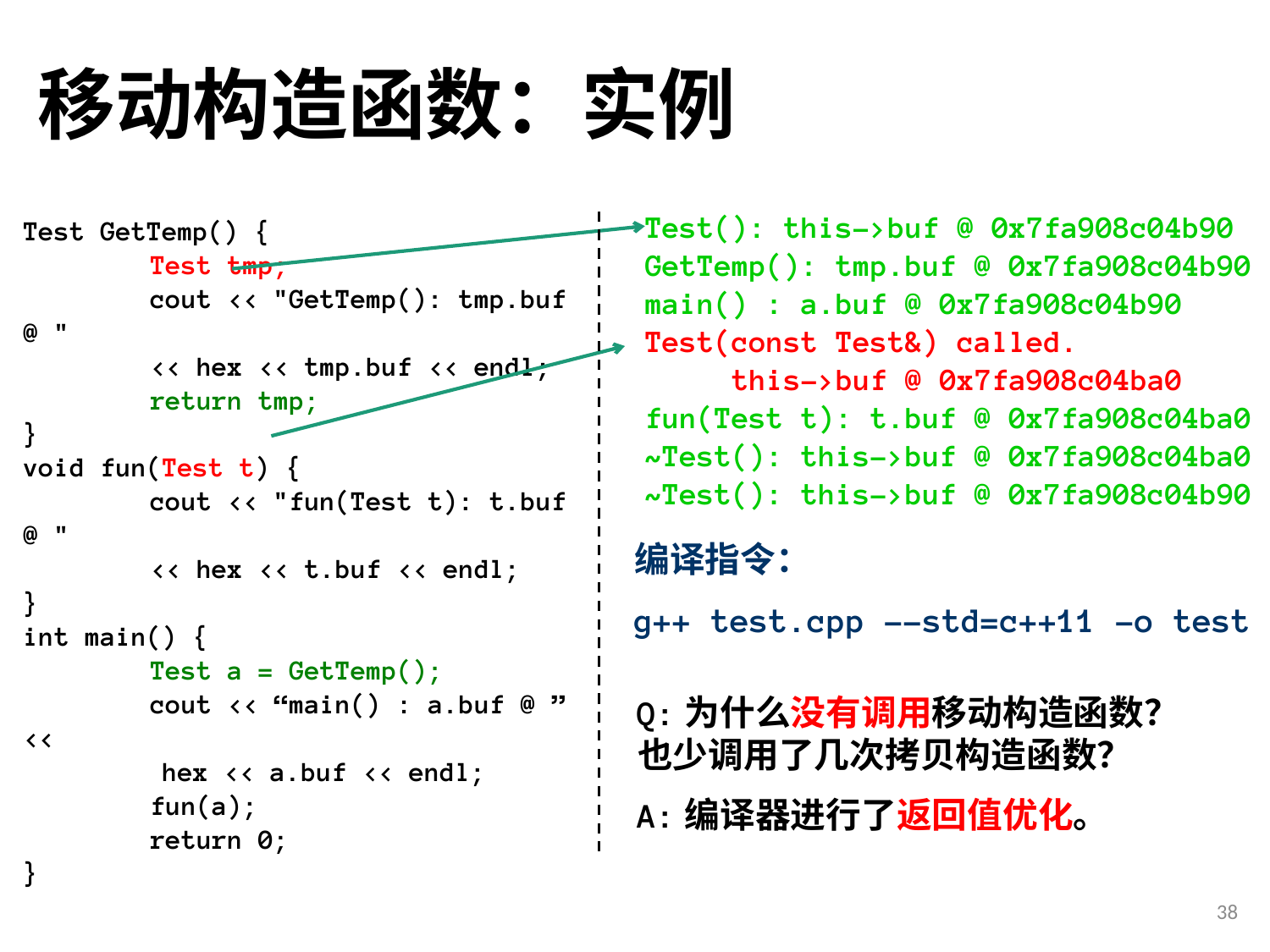

# 移动构造函数：实例
Test(): this->buf @ 0x7fa908c04b90
GetTemp(): tmp.buf @ 0x7fa908c04b90
main() : a.buf @ 0x7fa908c04b90
Test(const Test&) called.
     this->buf @ 0x7fa908c04ba0
fun(Test t): t.buf @ 0x7fa908c04ba0
~Test(): this->buf @ 0x7fa908c04ba0
~Test(): this->buf @ 0x7fa908c04b90
Test GetTemp() {
	Test tmp;
	cout << "GetTemp(): tmp.buf @ "
	<< hex << tmp.buf << endl;
	return tmp;
}
void fun(Test t) {
	cout << "fun(Test t): t.buf @ "
	<< hex << t.buf << endl;
}
int main() {
	Test a = GetTemp();
	cout << “main() : a.buf @ ” <<
         hex << a.buf << endl;
	fun(a);
	return 0;
}
编译指令：
g++ test.cpp --std=c++11 -o test
Q:为什么没有调用移动构造函数？也少调用了几次拷贝构造函数？
A:编译器进行了返回值优化。
38